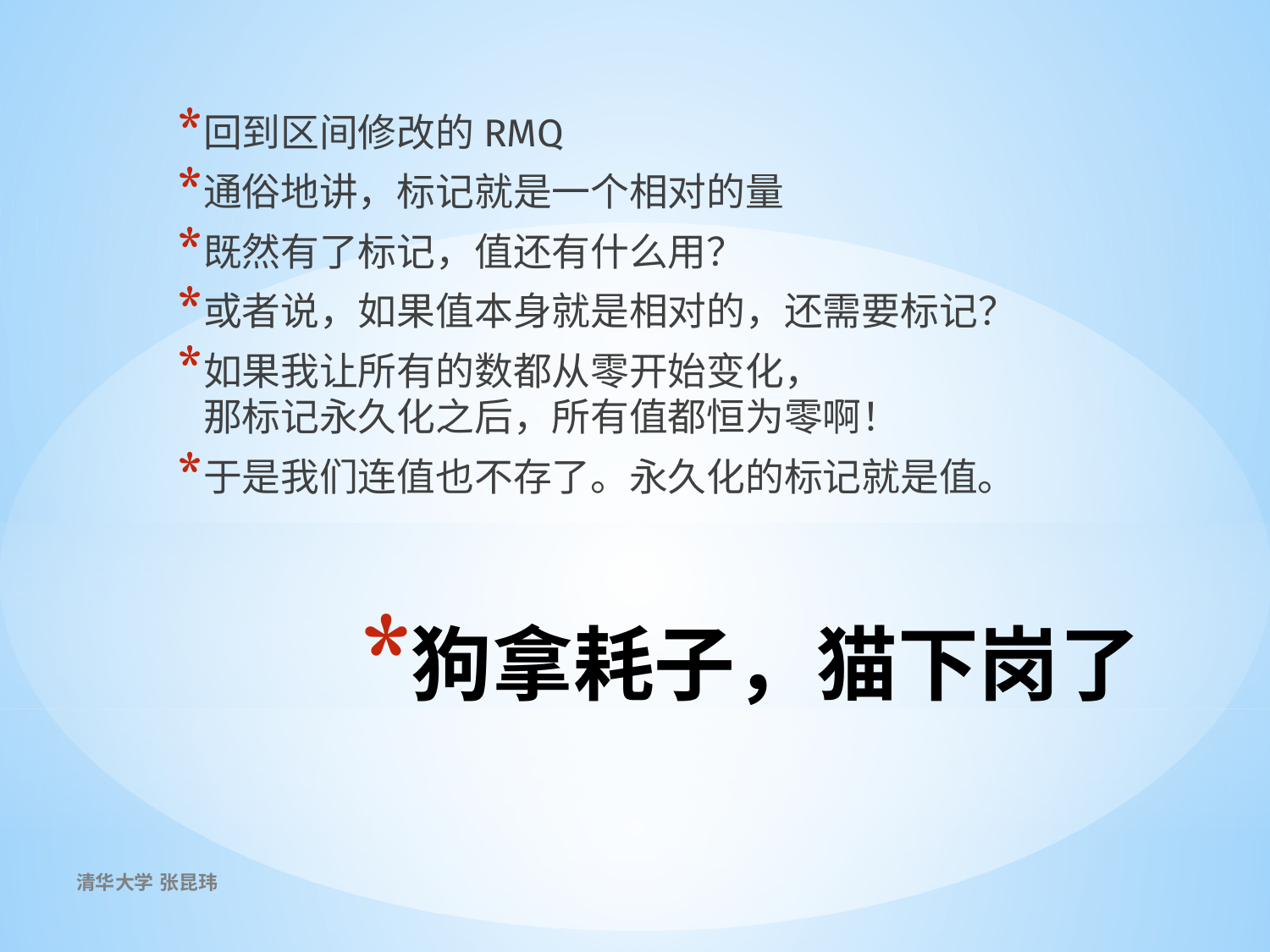

回到区间修改的RMQ
通俗地讲，标记就是一个相对的量
既然有了标记，值还有什么用？
或者说，如果值本身就是相对的，还需要标记？
如果我让所有的数都从零开始变化，
那标记永久化之后，所有值都恒为零啊！
于是我们连值也不存了。永久化的标记就是值。
# 狗拿耗子，猫下岗了
清华大学 张昆玮
53